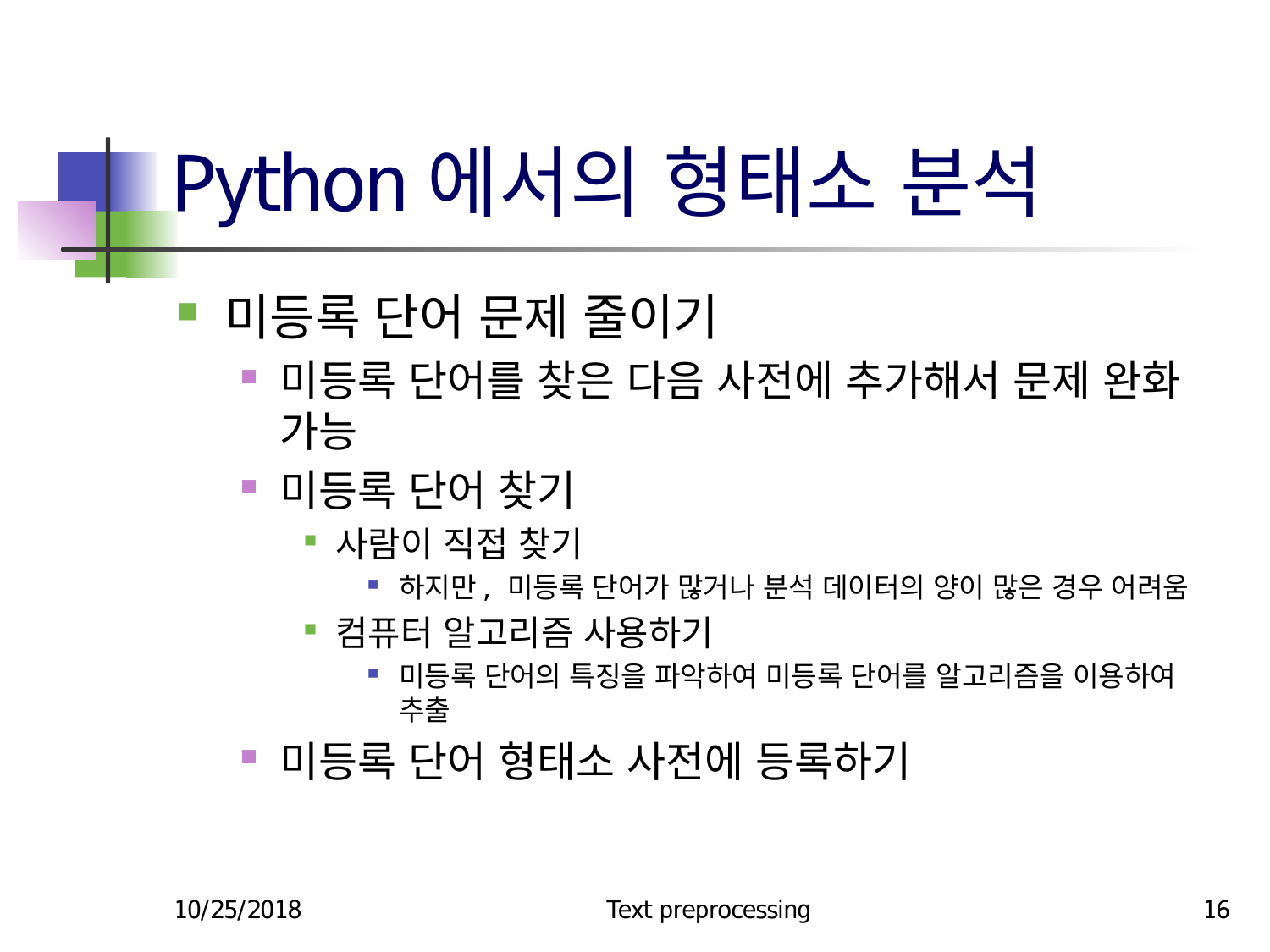

# Python에서의 형태소 분석
미등록 단어 문제 줄이기
미등록 단어를 찾은 다음 사전에 추가해서 문제 완화 가능
미등록 단어 찾기
사람이 직접 찾기
하지만, 미등록 단어가 많거나 분석 데이터의 양이 많은 경우 어려움
컴퓨터 알고리즘 사용하기
미등록 단어의 특징을 파악하여 미등록 단어를 알고리즘을 이용하여 추출
미등록 단어 형태소 사전에 등록하기
10/25/2018
Text preprocessing
16